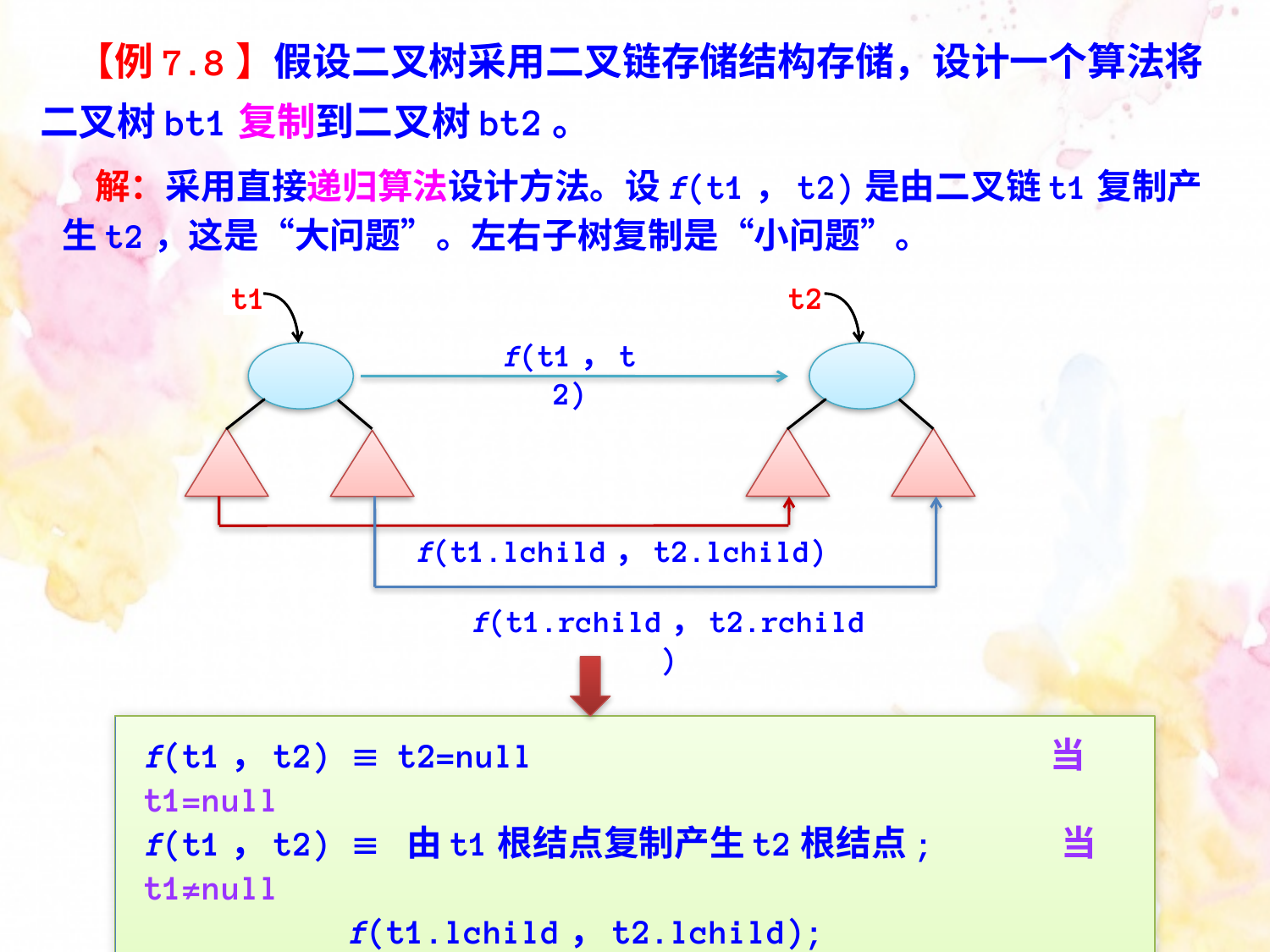

【例7.8】假设二叉树采用二叉链存储结构存储，设计一个算法将二叉树bt1复制到二叉树bt2。
   解：采用直接递归算法设计方法。设f(t1，t2)是由二叉链t1复制产生t2，这是“大问题”。左右子树复制是“小问题”。
t1
t2

f(t1，t2)

f(t1.lchild，t2.lchild)

f(t1.rchild，t2.rchild)

f(t1，t2) ≡ t2=null			       当t1=null
f(t1，t2) ≡ 由t1根结点复制产生t2根结点;	 当t1≠null
	    f(t1.lchild，t2.lchild);
	    f(t1.rchild，t2.rchild);